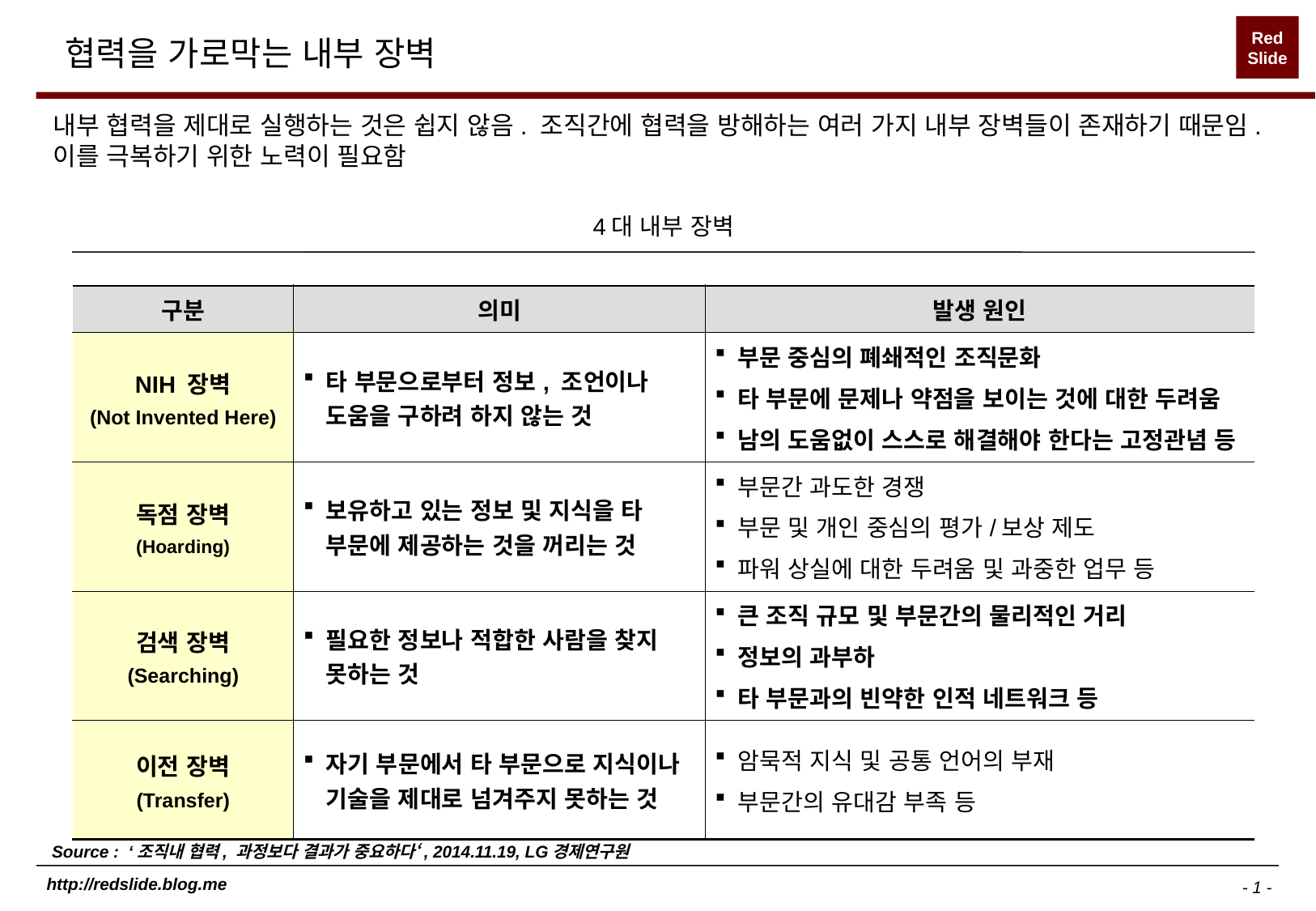

# 협력을 가로막는 내부 장벽
내부 협력을 제대로 실행하는 것은 쉽지 않음. 조직간에 협력을 방해하는 여러 가지 내부 장벽들이 존재하기 때문임. 이를 극복하기 위한 노력이 필요함
4대 내부 장벽

| 구분 | 의미 | 발생 원인 |
| --- | --- | --- |
| NIH 장벽 (Not Invented Here) | 타 부문으로부터 정보, 조언이나 도움을 구하려 하지 않는 것 | 부문 중심의 폐쇄적인 조직문화 타 부문에 문제나 약점을 보이는 것에 대한 두려움 남의 도움없이 스스로 해결해야 한다는 고정관념 등 |
| 독점 장벽 (Hoarding) | 보유하고 있는 정보 및 지식을 타 부문에 제공하는 것을 꺼리는 것 | 부문간 과도한 경쟁 부문 및 개인 중심의 평가/보상 제도 파워 상실에 대한 두려움 및 과중한 업무 등 |
| 검색 장벽 (Searching) | 필요한 정보나 적합한 사람을 찾지 못하는 것 | 큰 조직 규모 및 부문간의 물리적인 거리 정보의 과부하 타 부문과의 빈약한 인적 네트워크 등 |
| 이전 장벽 (Transfer) | 자기 부문에서 타 부문으로 지식이나 기술을 제대로 넘겨주지 못하는 것 | 암묵적 지식 및 공통 언어의 부재 부문간의 유대감 부족 등 |
Source :  ‘조직내 협력, 과정보다 결과가 중요하다‘, 2014.11.19, LG경제연구원